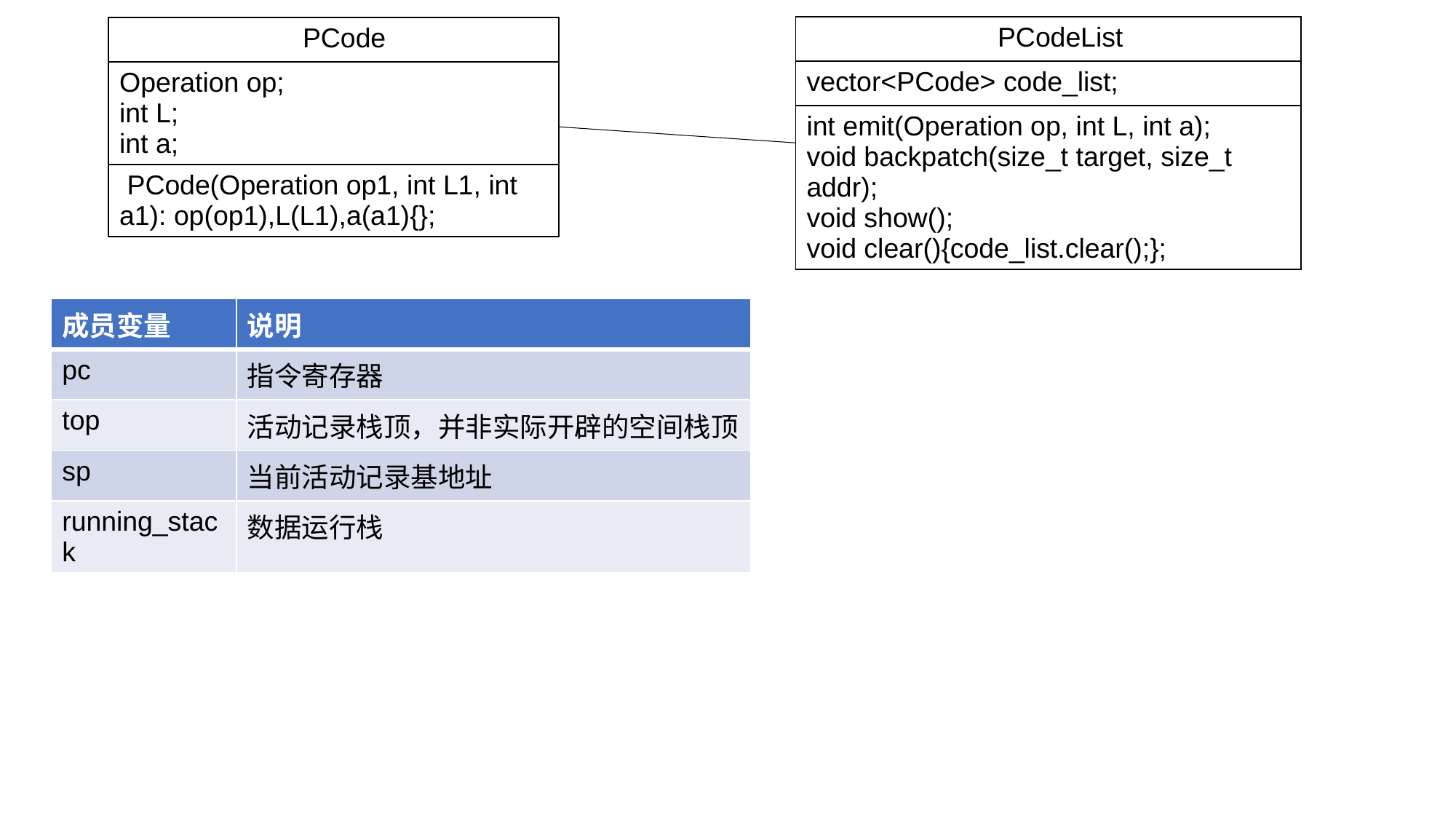

| PCodeList |
| --- |
| vector<PCode> code\_list; |
| int emit(Operation op, int L, int a); void backpatch(size\_t target, size\_t addr); void show(); void clear(){code\_list.clear();}; |
| PCode |
| --- |
| Operation op; int L; int a; |
| PCode(Operation op1, int L1, int a1): op(op1),L(L1),a(a1){}; |
| 成员变量 | 说明 |
| --- | --- |
| pc | 指令寄存器 |
| top | 活动记录栈顶，并非实际开辟的空间栈顶 |
| sp | 当前活动记录基地址 |
| running\_stack | 数据运行栈 |